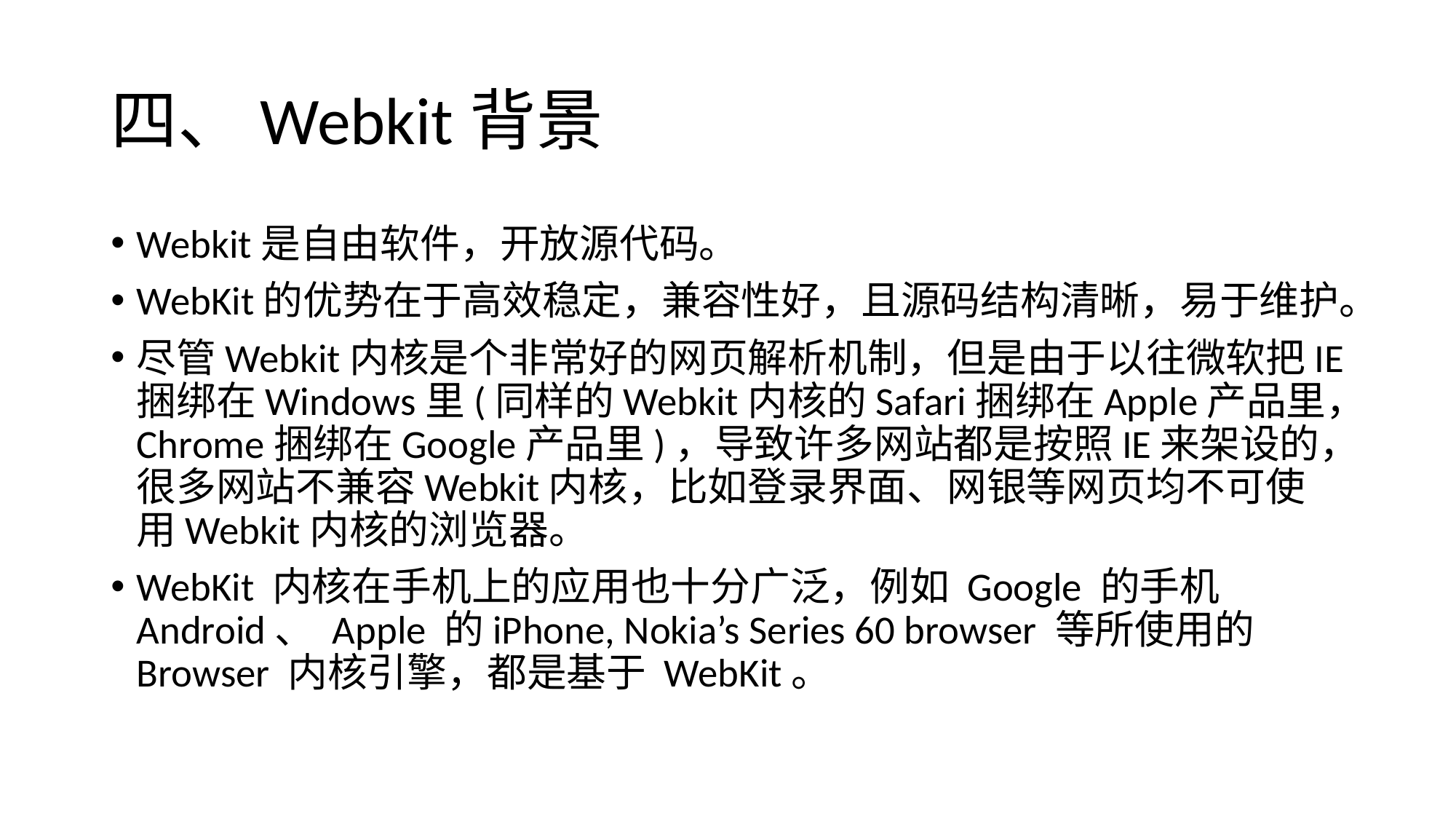

# 四、Webkit背景
Webkit是自由软件，开放源代码。
WebKit的优势在于高效稳定，兼容性好，且源码结构清晰，易于维护。
尽管Webkit内核是个非常好的网页解析机制，但是由于以往微软把IE捆绑在Windows里(同样的Webkit内核的Safari捆绑在Apple产品里，Chrome捆绑在Google产品里)，导致许多网站都是按照IE来架设的，很多网站不兼容Webkit内核，比如登录界面、网银等网页均不可使用Webkit内核的浏览器。
WebKit 内核在手机上的应用也十分广泛，例如 Google 的手机Android、 Apple 的iPhone, Nokia’s Series 60 browser 等所使用的 Browser 内核引擎，都是基于 WebKit。